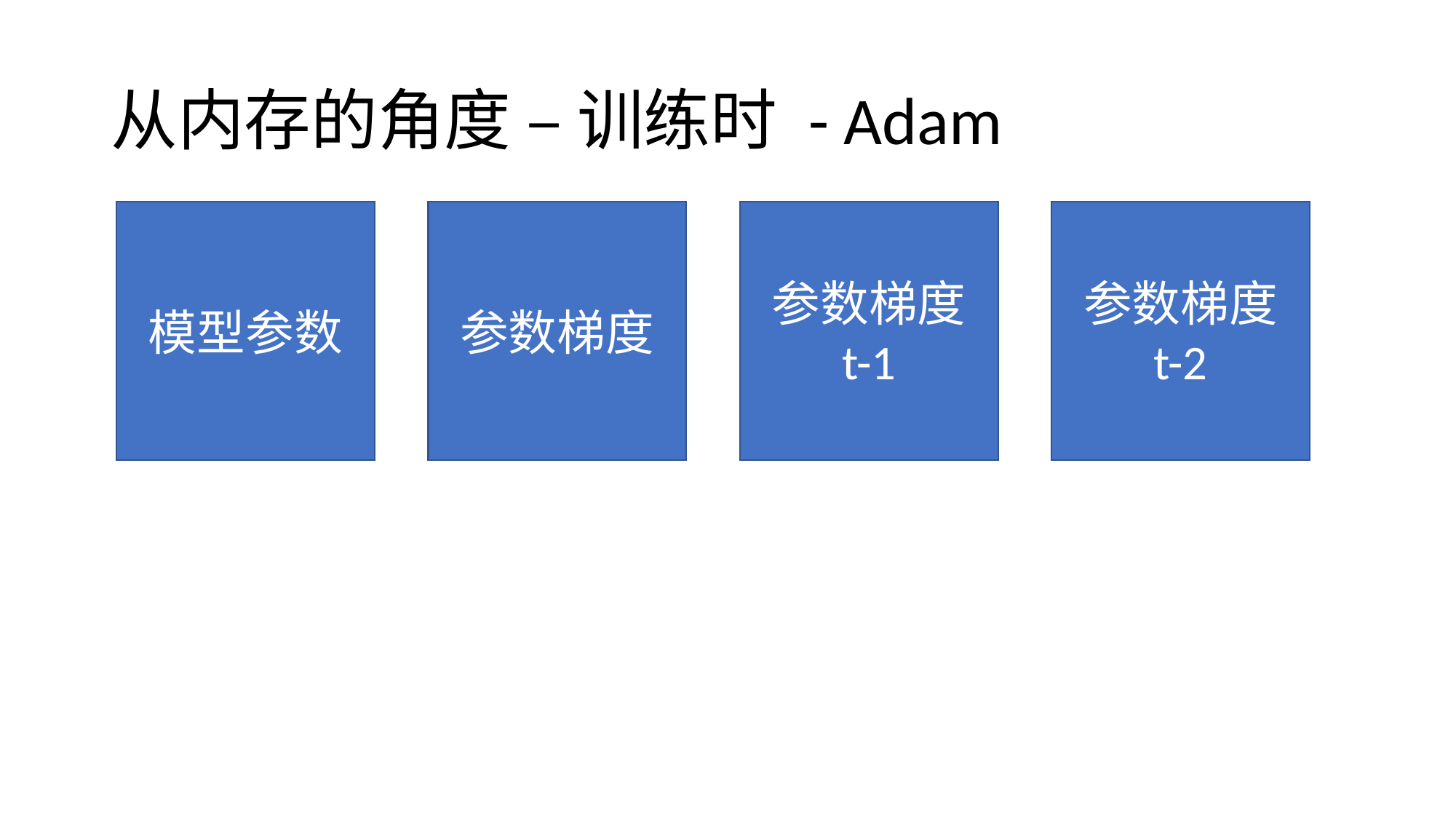

# 从内存的角度 – 训练时 - Adam
模型参数
参数梯度
参数梯度
t-1
参数梯度
t-2